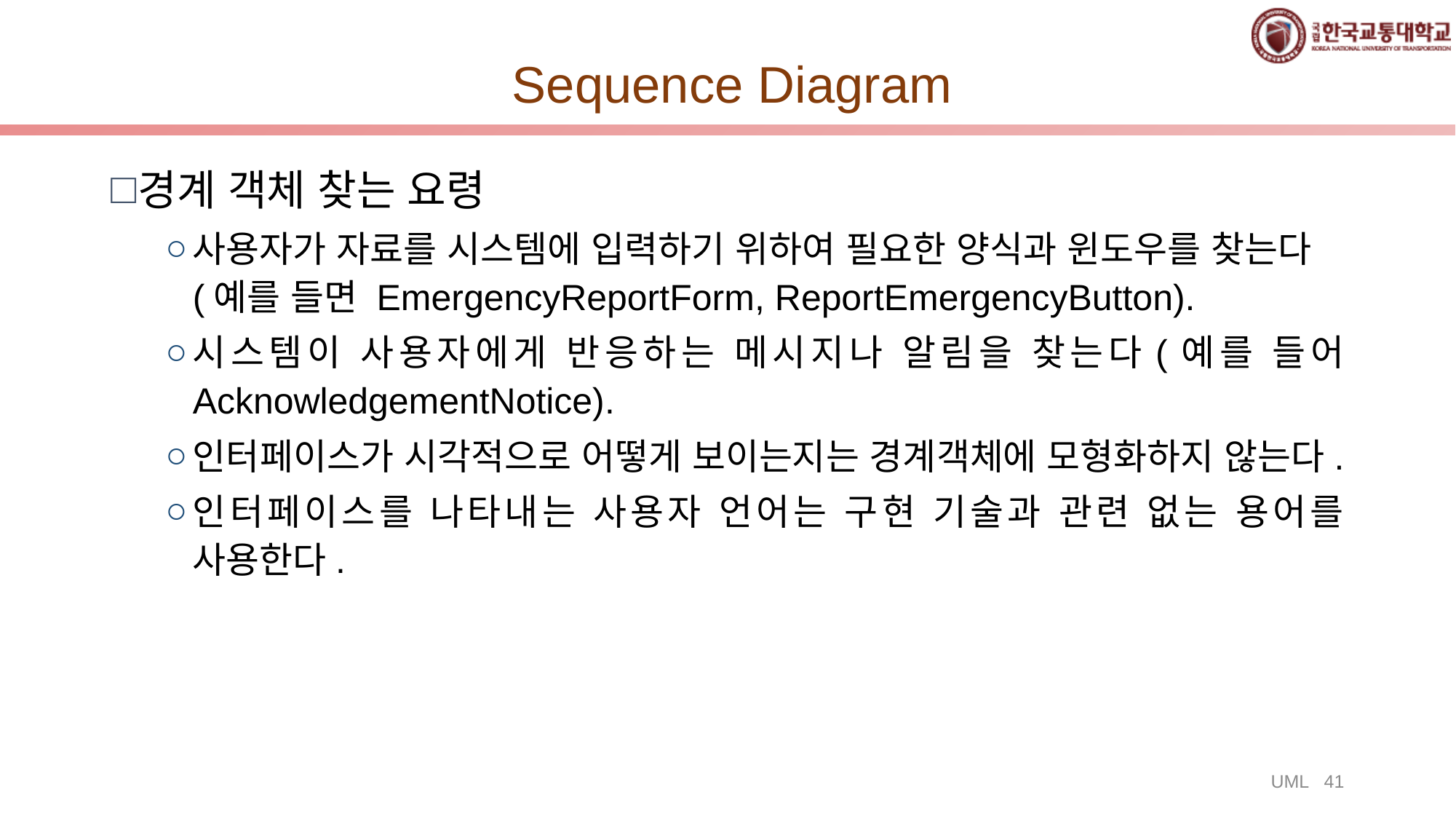

# Sequence Diagram
경계 객체 찾는 요령
사용자가 자료를 시스템에 입력하기 위하여 필요한 양식과 윈도우를 찾는다(예를 들면 EmergencyReportForm, ReportEmergencyButton).
시스템이 사용자에게 반응하는 메시지나 알림을 찾는다(예를 들어 AcknowledgementNotice).
인터페이스가 시각적으로 어떻게 보이는지는 경계객체에 모형화하지 않는다.
인터페이스를 나타내는 사용자 언어는 구현 기술과 관련 없는 용어를 사용한다.
UML   41